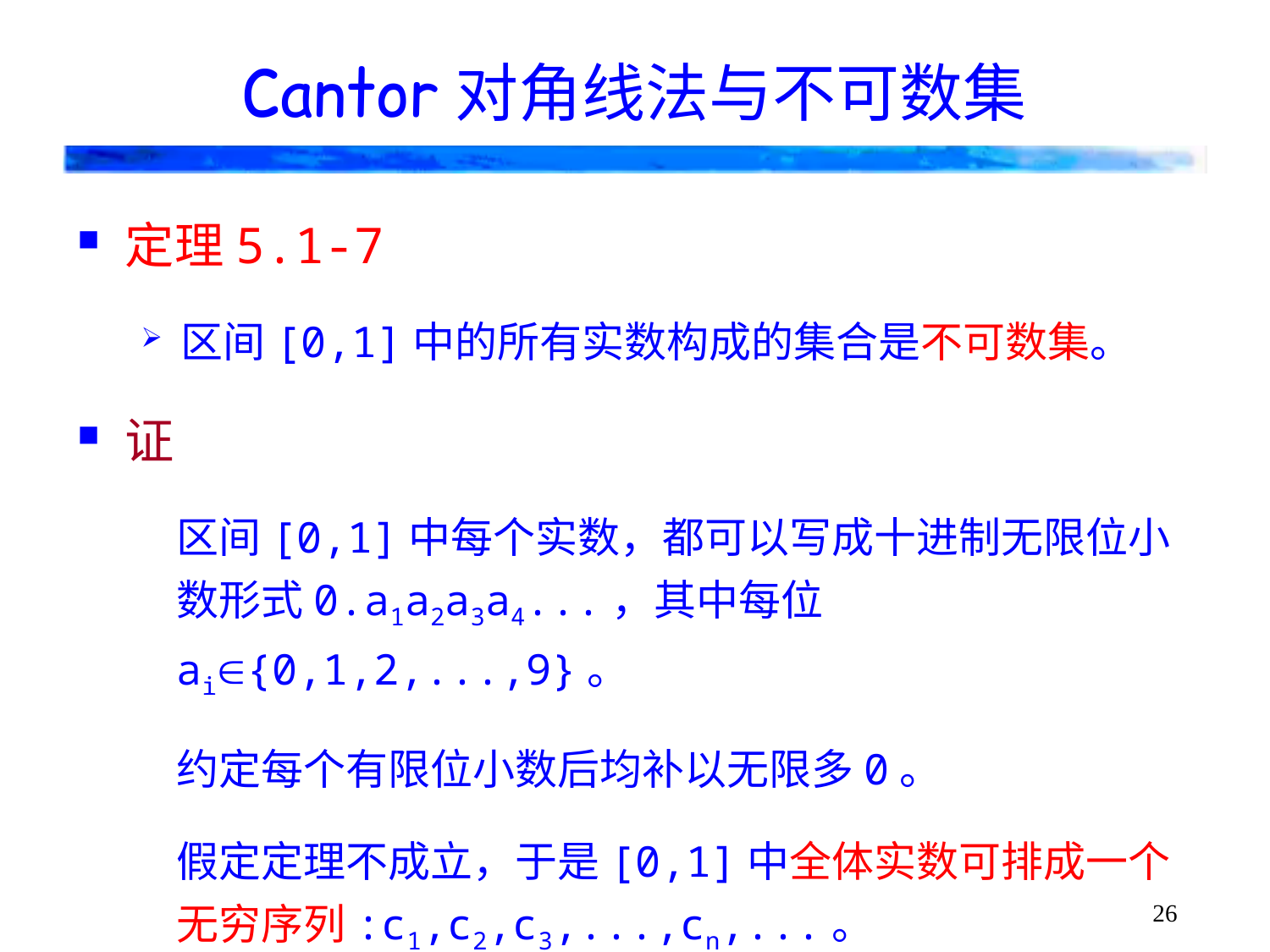

# Cantor对角线法与不可数集
定理5.1-7
区间[0,1]中的所有实数构成的集合是不可数集。
证
区间[0,1]中每个实数，都可以写成十进制无限位小数形式0.a1a2a3a4...，其中每位ai∈{0,1,2,...,9}。
约定每个有限位小数后均补以无限多0。
假定定理不成立，于是[0,1]中全体实数可排成一个无穷序列:c1,c2,c3,...,cn,...。
26